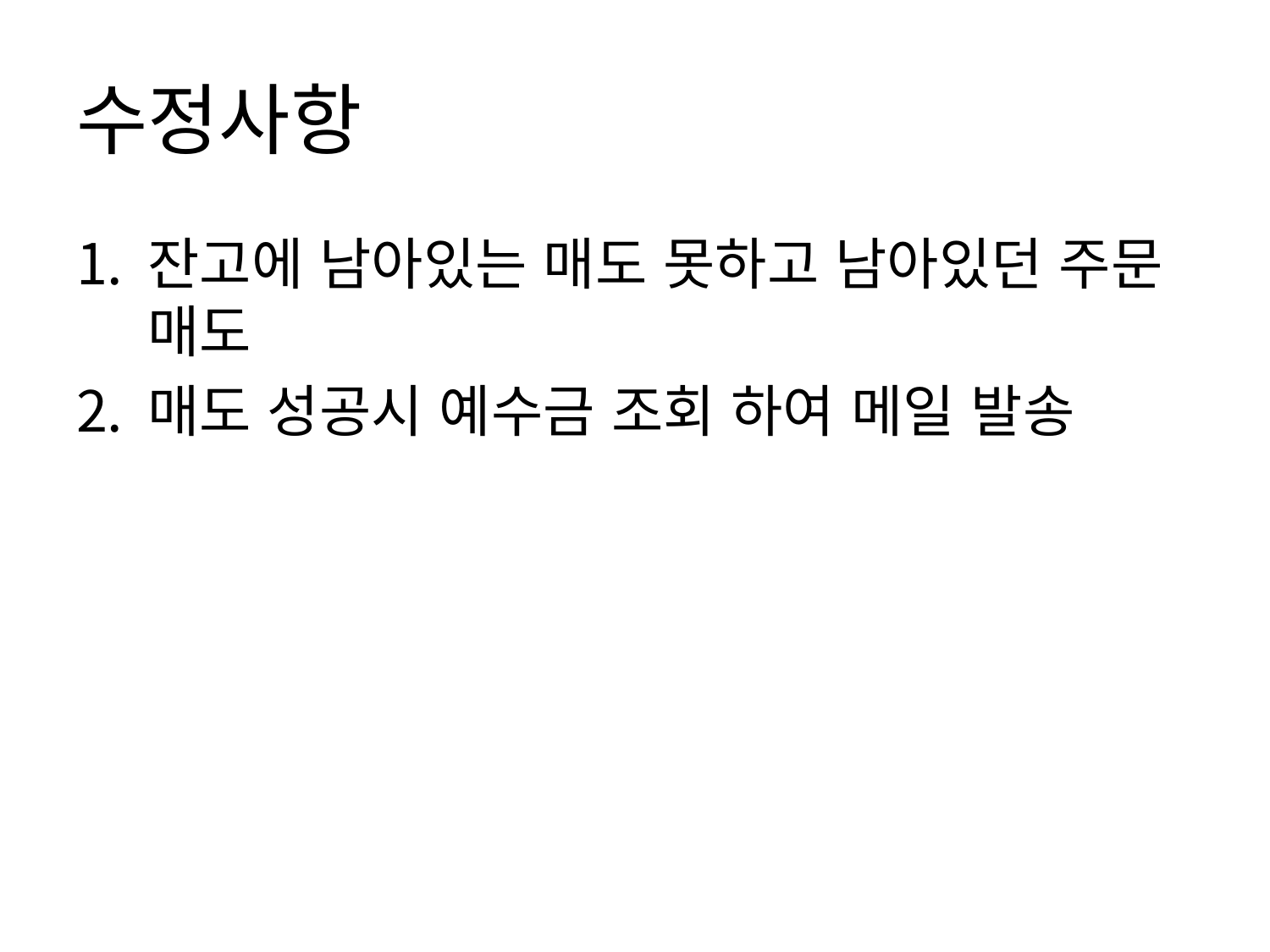

# 수정사항
잔고에 남아있는 매도 못하고 남아있던 주문 매도
매도 성공시 예수금 조회 하여 메일 발송